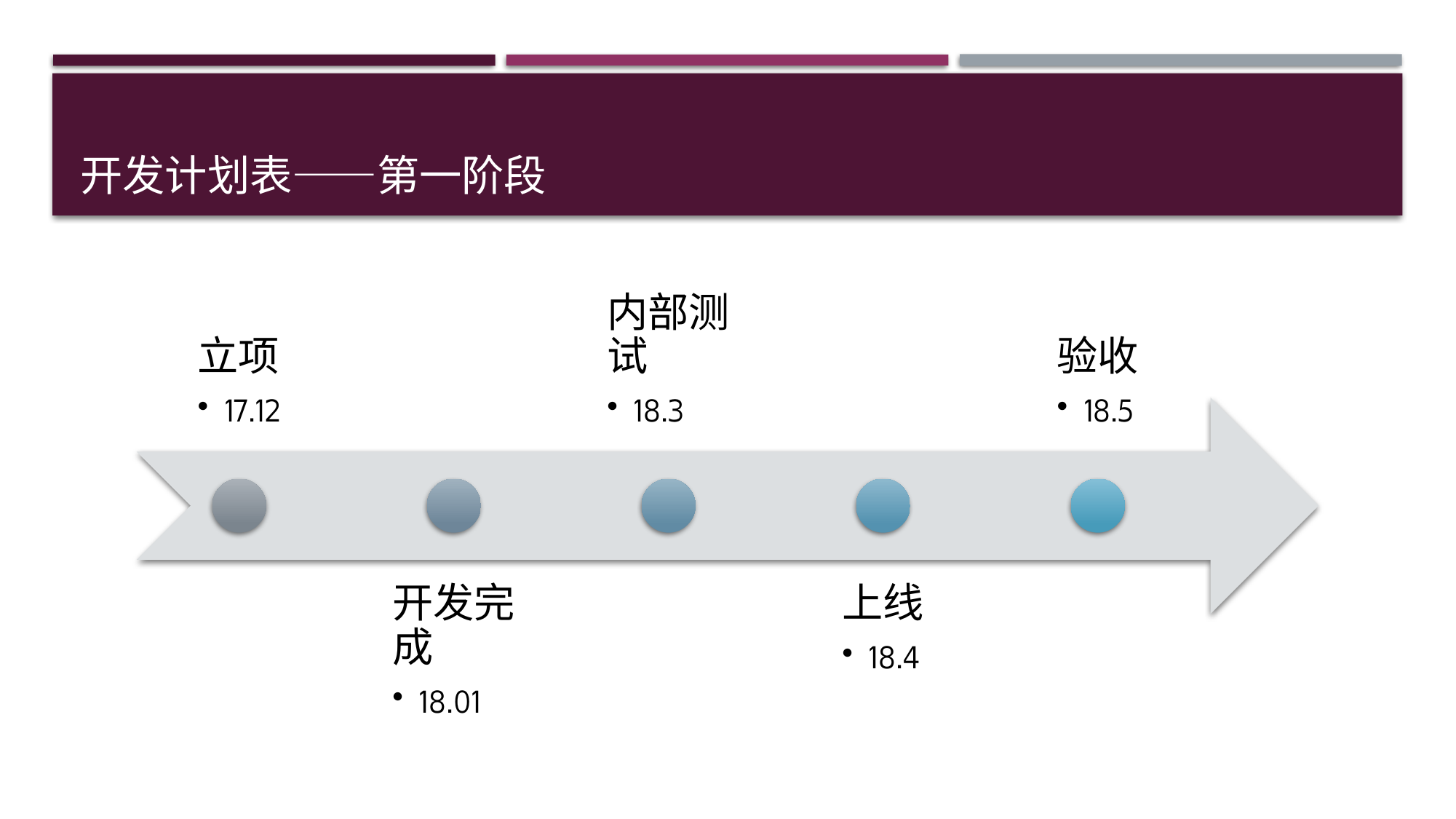

# 开发计划表——第一阶段
立项
17.12
开发完成
18.01
内部测试
18.3
上线
18.4
验收
18.5